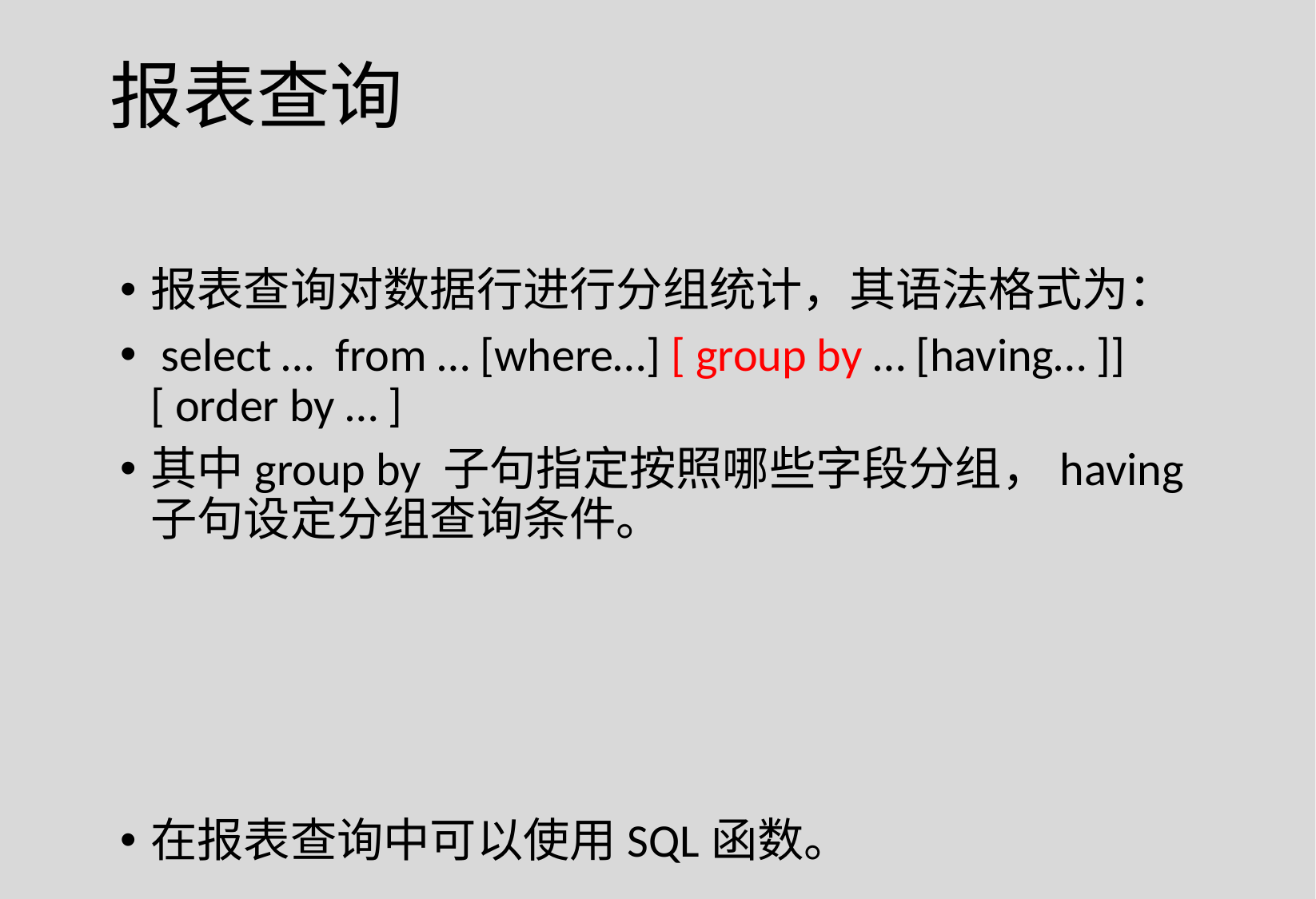

报表查询
报表查询对数据行进行分组统计，其语法格式为：
 select …  from … [where…] [ group by … [having… ]] [ order by … ]
其中group by 子句指定按照哪些字段分组，having子句设定分组查询条件。

在报表查询中可以使用SQL函数。